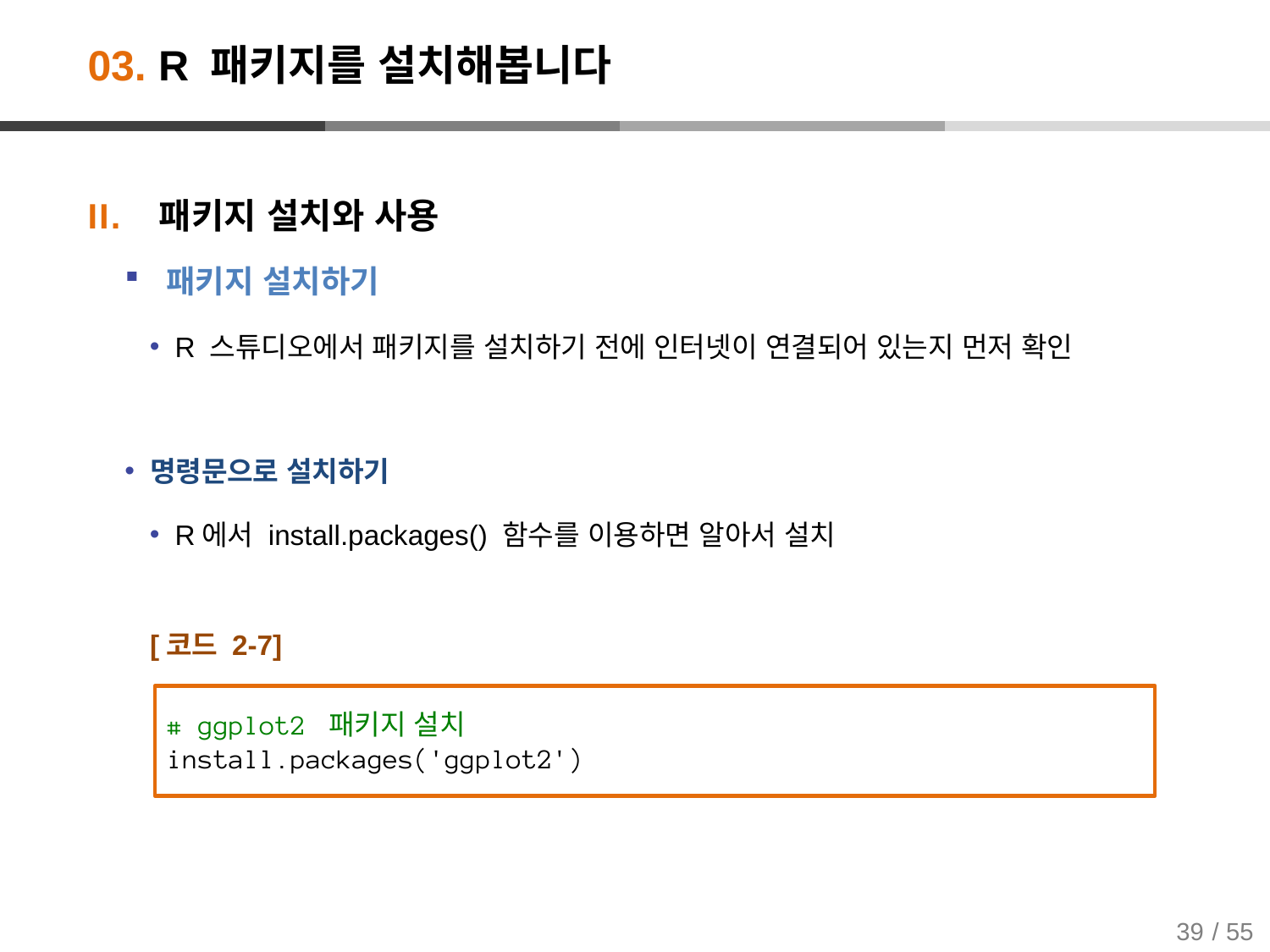

# 03. R 패키지를 설치해봅니다
패키지 설치와 사용
 패키지 설치하기
R 스튜디오에서 패키지를 설치하기 전에 인터넷이 연결되어 있는지 먼저 확인

명령문으로 설치하기
R에서 install.packages() 함수를 이용하면 알아서 설치

[코드 2-7]

# ggplot2 패키지 설치
install.packages('ggplot2')